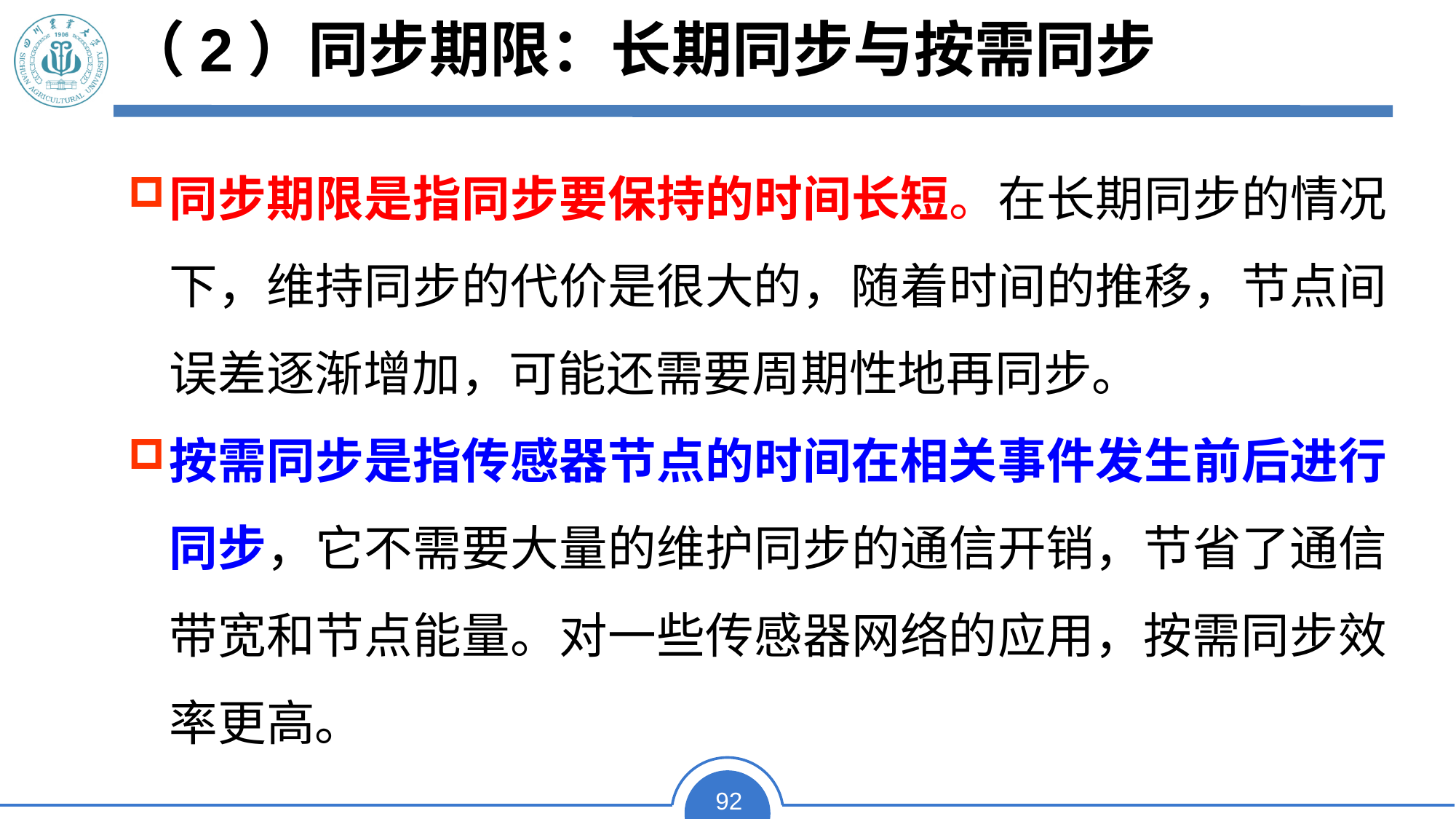

# （2）同步期限：长期同步与按需同步
同步期限是指同步要保持的时间长短。在长期同步的情况下，维持同步的代价是很大的，随着时间的推移，节点间误差逐渐增加，可能还需要周期性地再同步。
按需同步是指传感器节点的时间在相关事件发生前后进行同步，它不需要大量的维护同步的通信开销，节省了通信带宽和节点能量。对一些传感器网络的应用，按需同步效率更高。